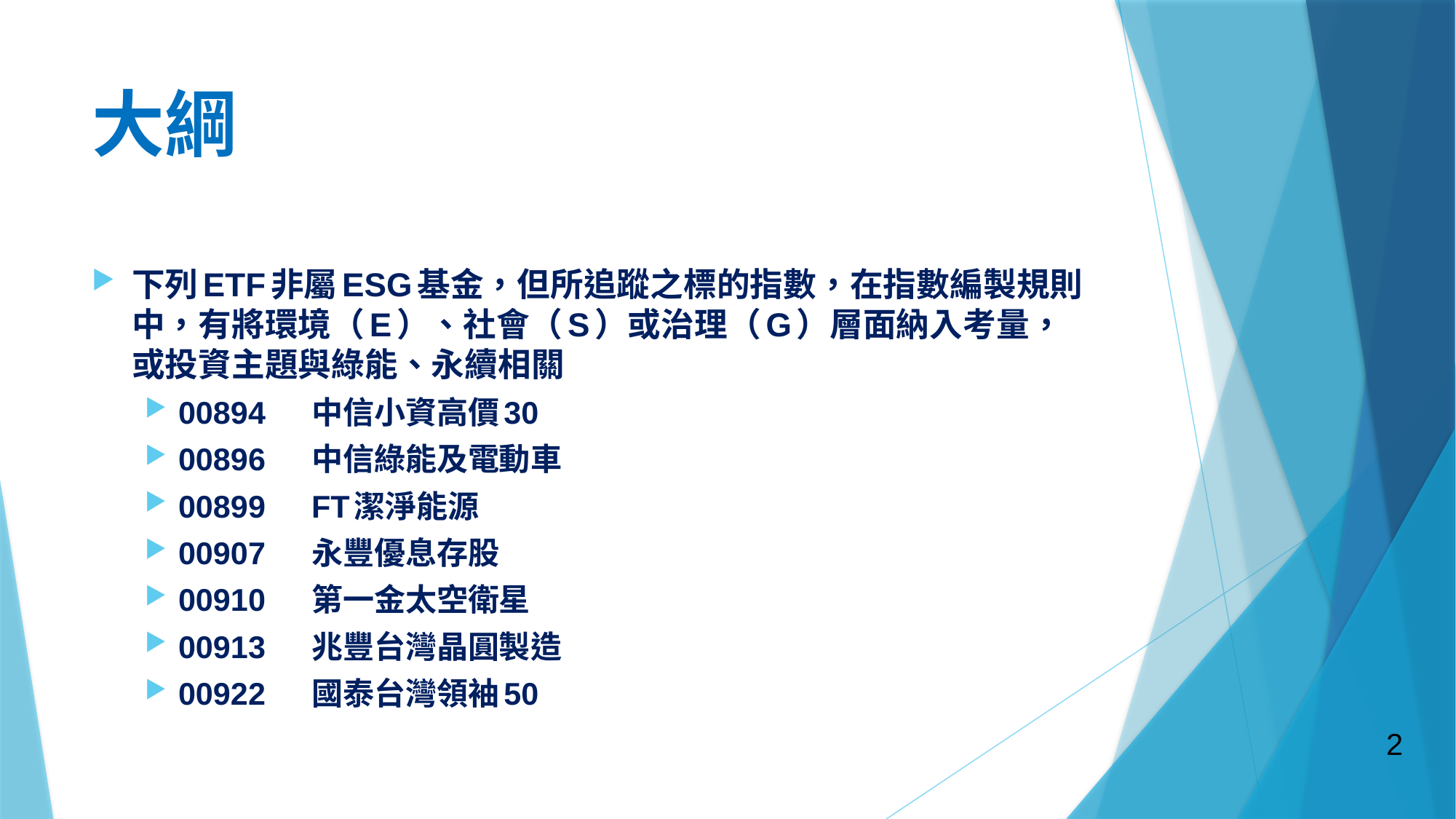

# 大綱
下列ETF非屬ESG基金，但所追蹤之標的指數，在指數編製規則中，有將環境（E）、社會（S）或治理（G）層面納入考量，或投資主題與綠能、永續相關
00894	中信小資高價30
00896	中信綠能及電動車
00899	FT潔淨能源
00907	永豐優息存股
00910	第一金太空衛星
00913	兆豐台灣晶圓製造
00922	國泰台灣領袖50
2